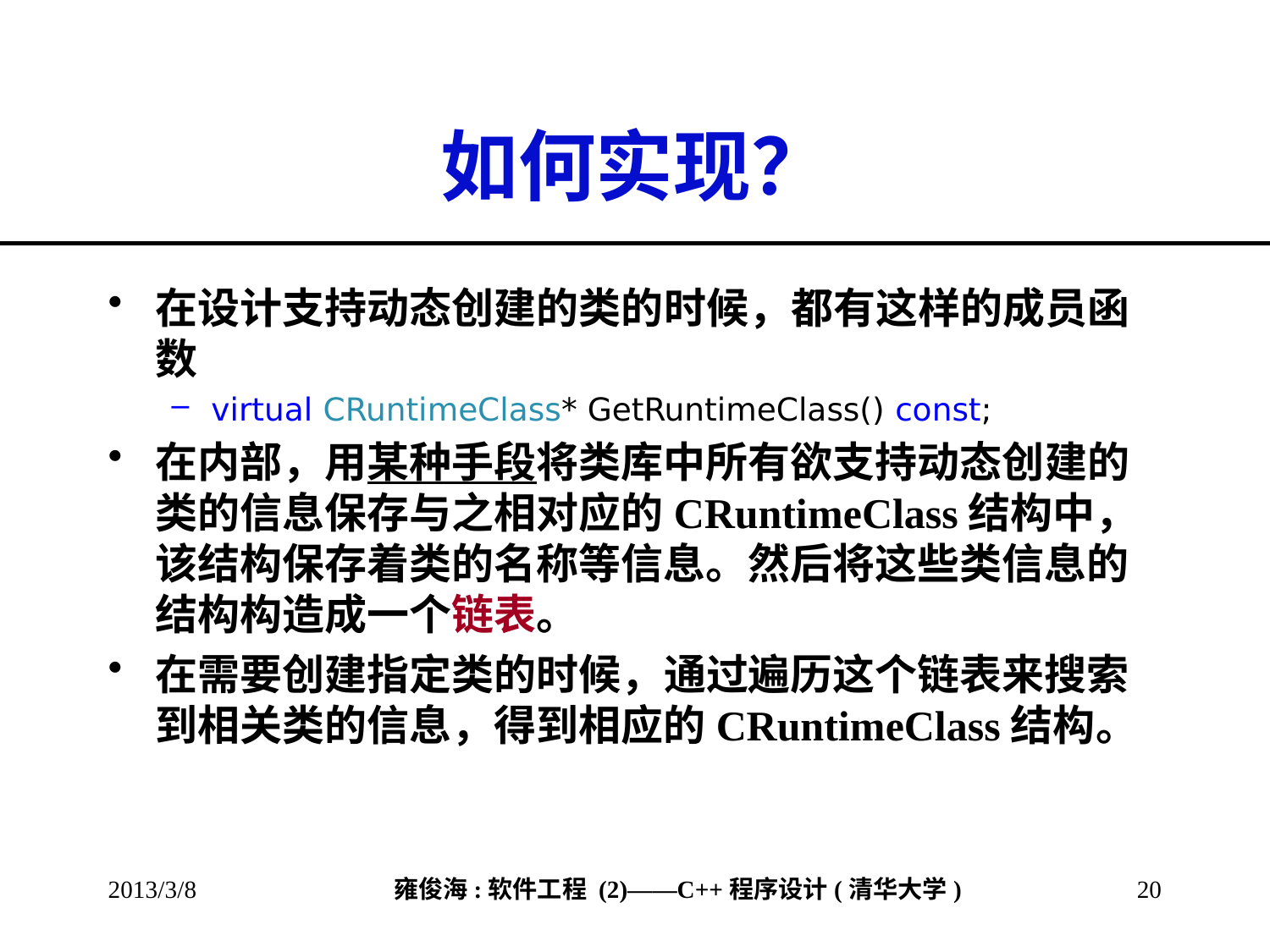

# 如何实现？
在设计支持动态创建的类的时候，都有这样的成员函数
virtual CRuntimeClass* GetRuntimeClass() const;
在内部，用某种手段将类库中所有欲支持动态创建的类的信息保存与之相对应的CRuntimeClass结构中，该结构保存着类的名称等信息。然后将这些类信息的结构构造成一个链表。
在需要创建指定类的时候，通过遍历这个链表来搜索到相关类的信息，得到相应的CRuntimeClass结构。
2013/3/8
20